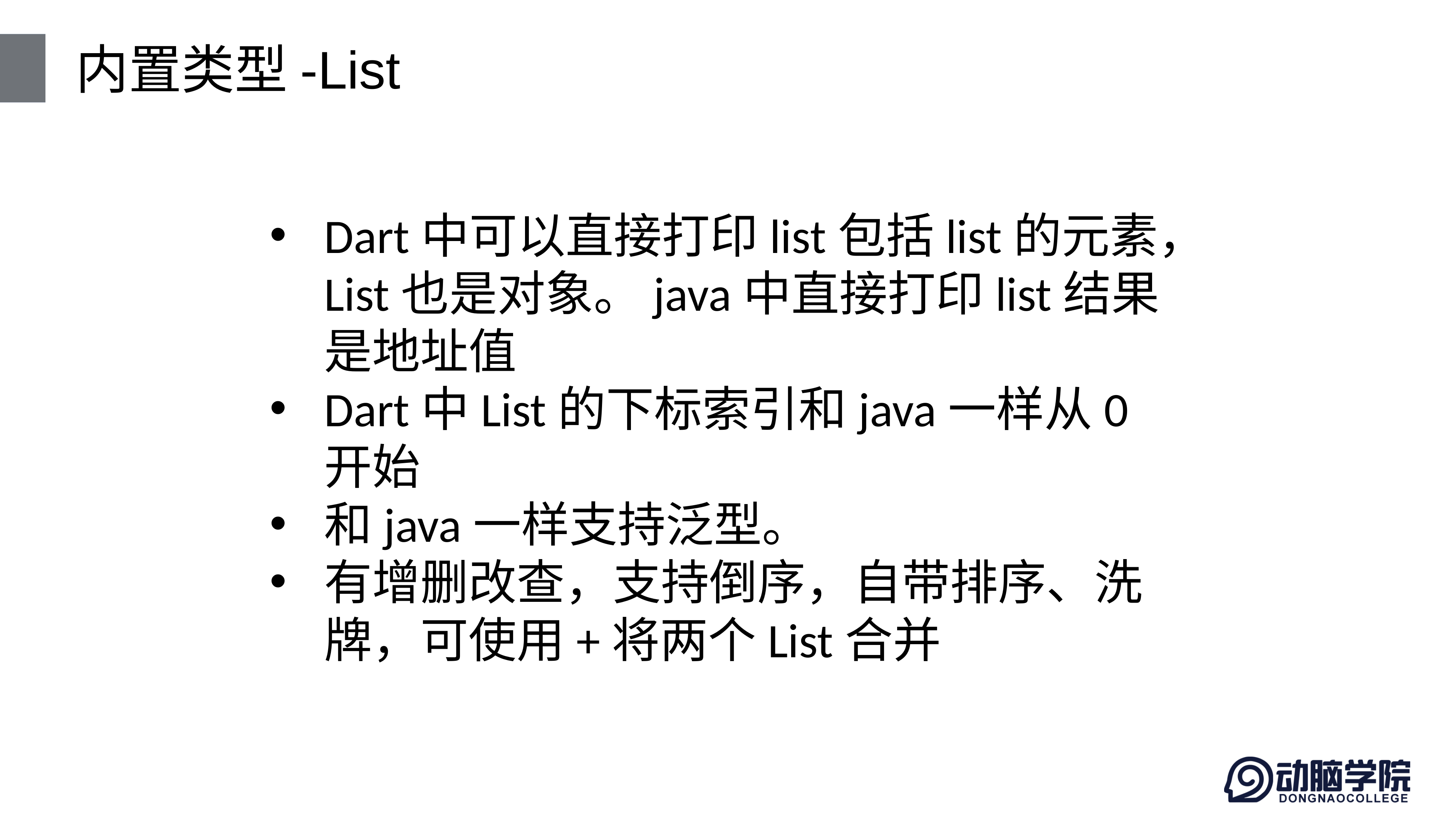

# 内置类型-List
Dart中可以直接打印list包括list的元素，List也是对象。java中直接打印list结果是地址值
Dart中List的下标索引和java一样从0开始
和java一样支持泛型。
有增删改查，支持倒序，自带排序、洗牌，可使用+将两个List合并